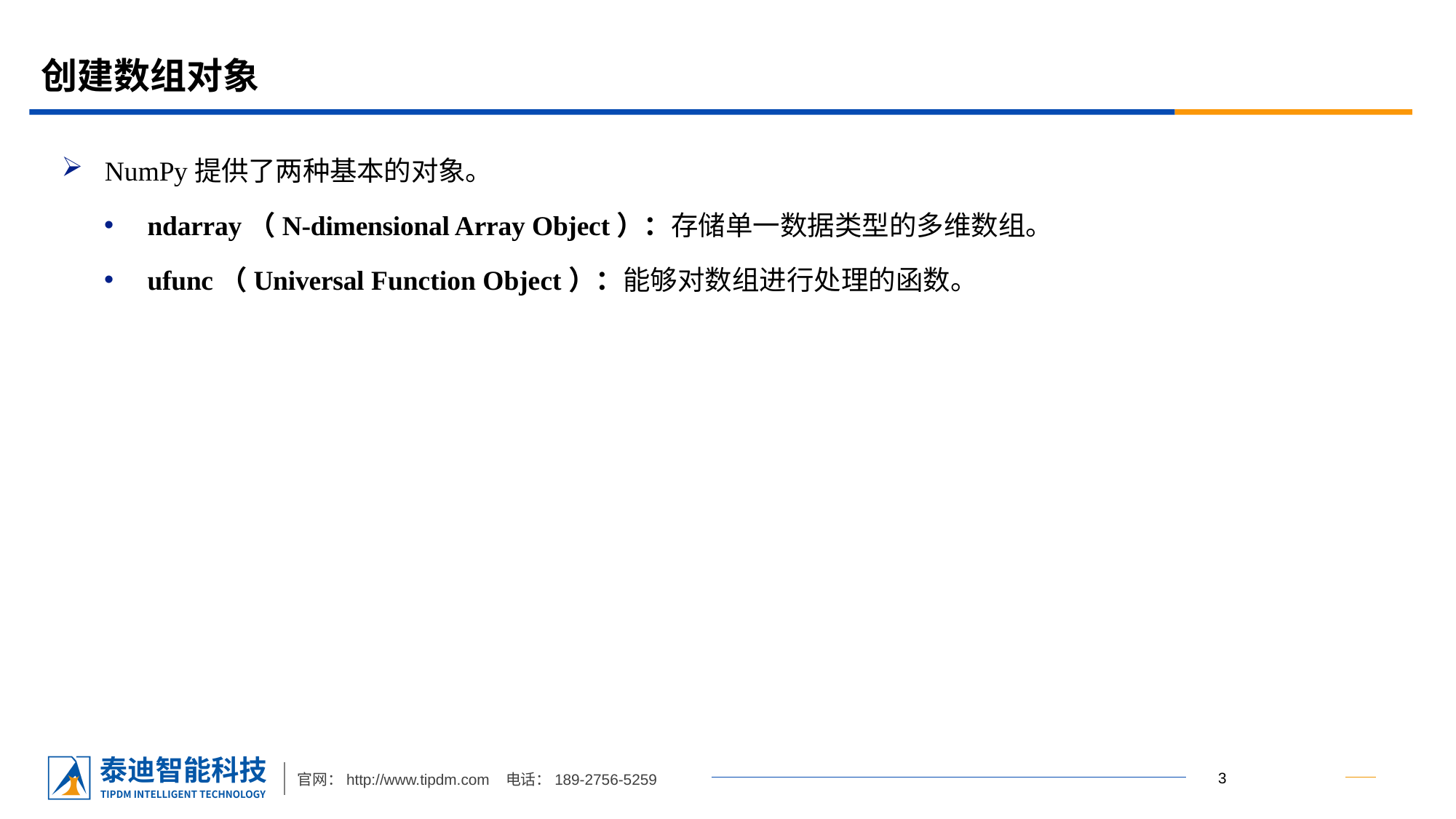

# 创建数组对象
NumPy提供了两种基本的对象。
ndarray（N-dimensional Array Object）：存储单一数据类型的多维数组。
ufunc（Universal Function Object）：能够对数组进行处理的函数。